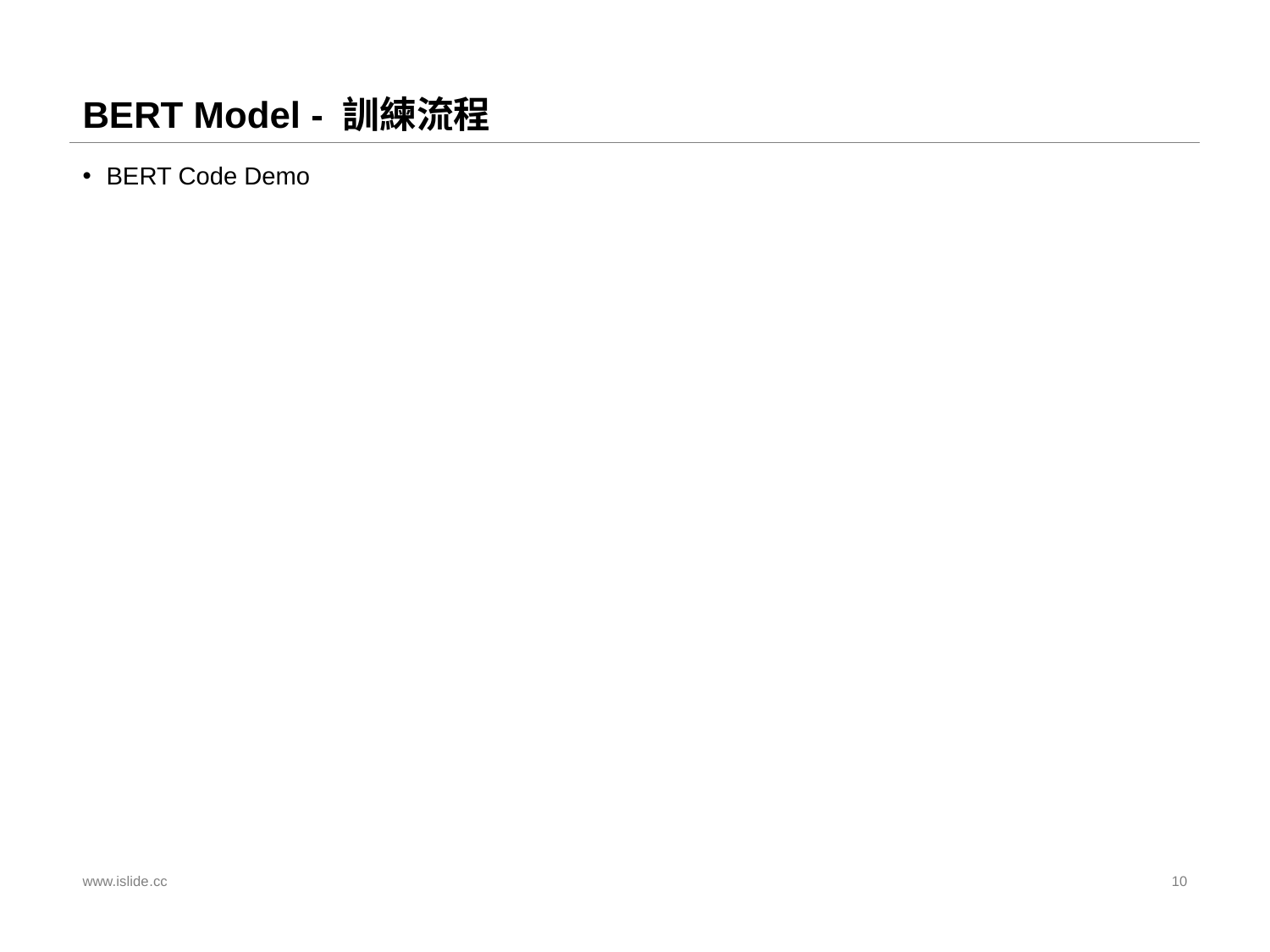

# BERT Model - 訓練流程
BERT Code Demo

www.islide .cc
10